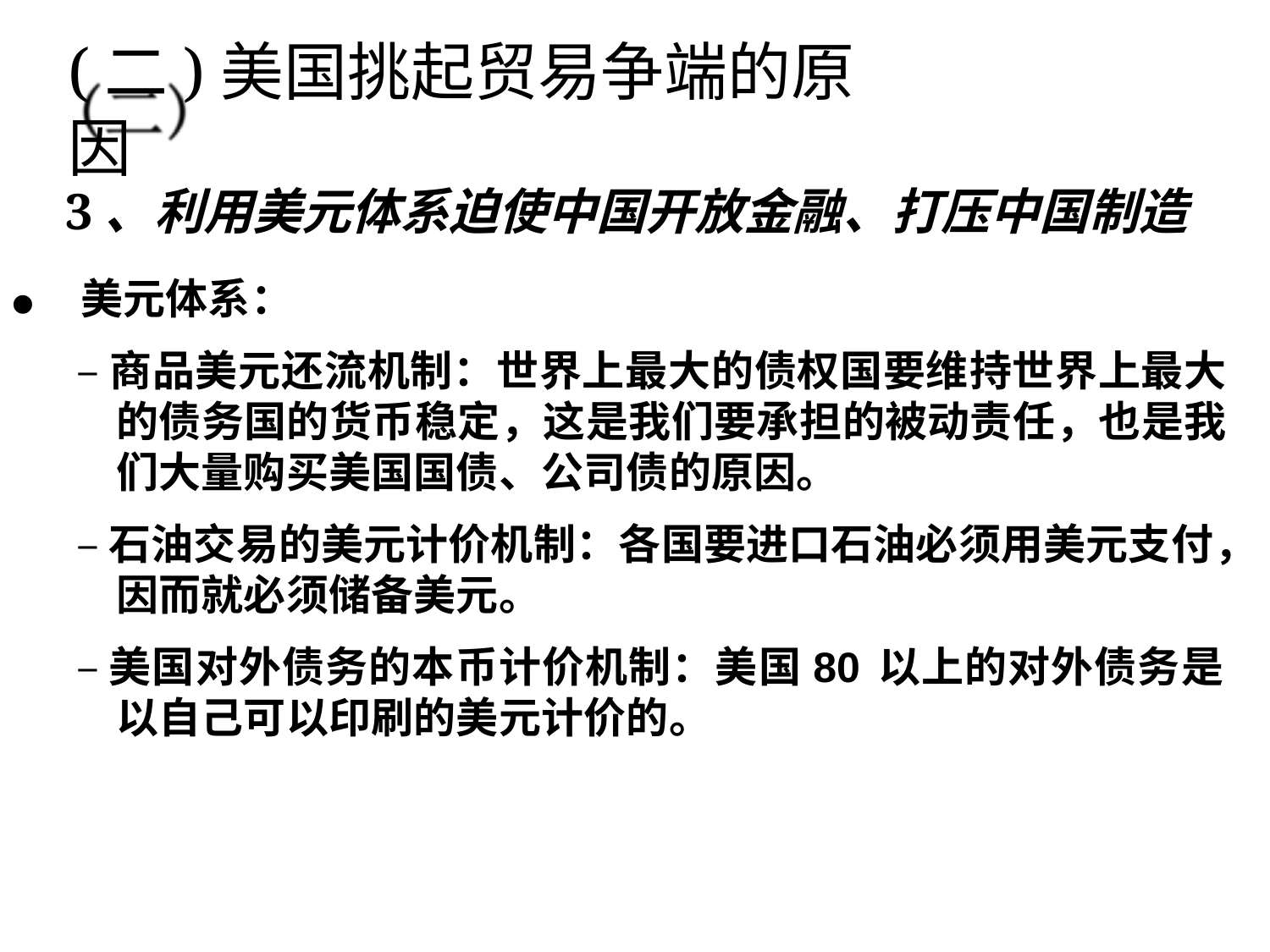

# (二)美国挑起贸易争端的原因
3、利用美元体系迫使中国开放金融、打压中国制造
⚫ 美元体系：
–商品美元还流机制：世界上最大的债权国要维持世界上最大 的债务国的货币稳定，这是我们要承担的被动责任，也是我 们大量购买美国国债、公司债的原因。
–石油交易的美元计价机制：各国要进口石油必须用美元支付， 因而就必须储备美元。
–美国对外债务的本币计价机制：美国80	以上的对外债务是 以自己可以印刷的美元计价的。